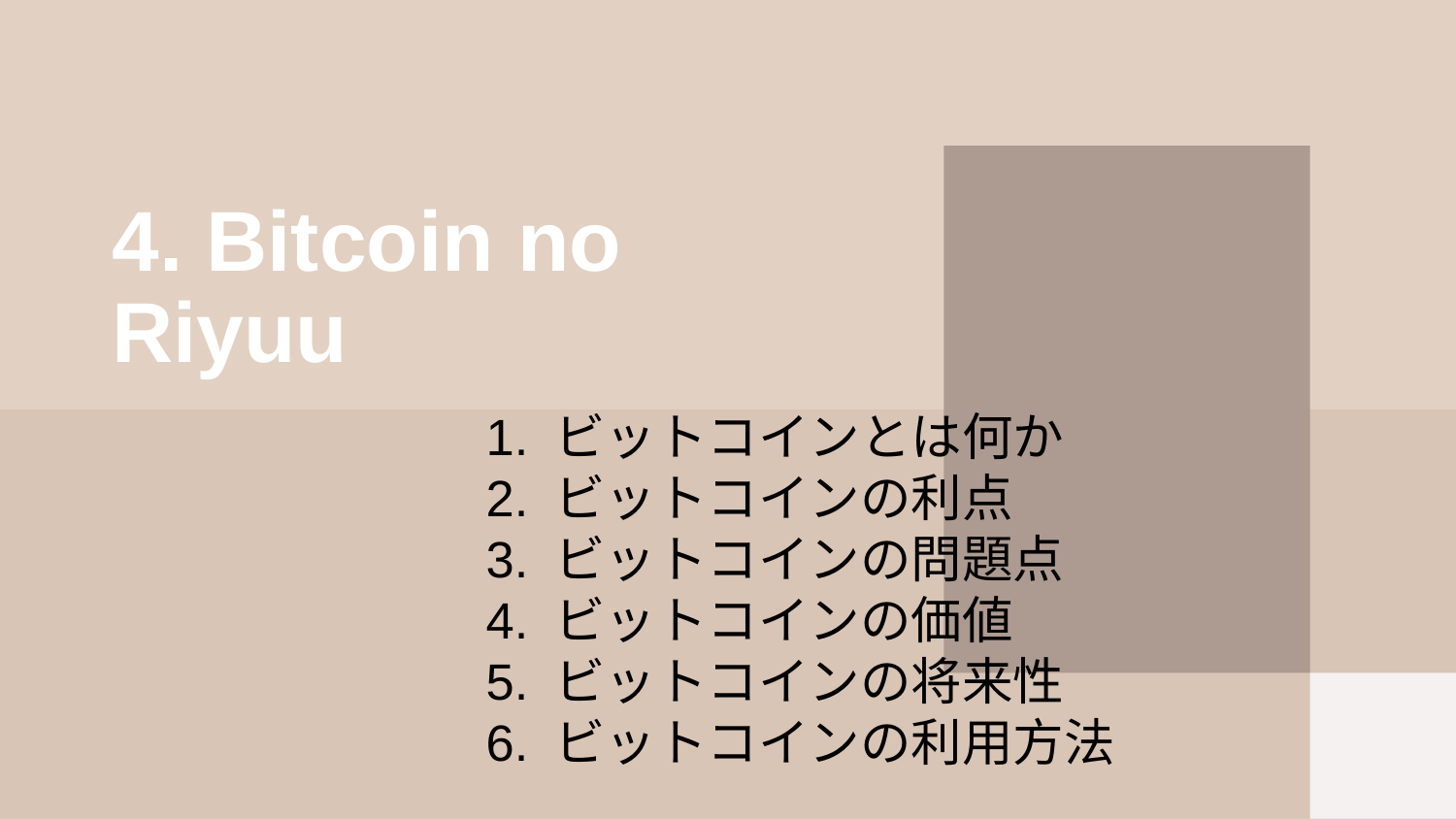

# 4. Bitcoin no Riyuu

1. ビットコインとは何か
2. ビットコインの利点
3. ビットコインの問題点
4. ビットコインの価値
5. ビットコインの将来性
6. ビットコインの利用方法